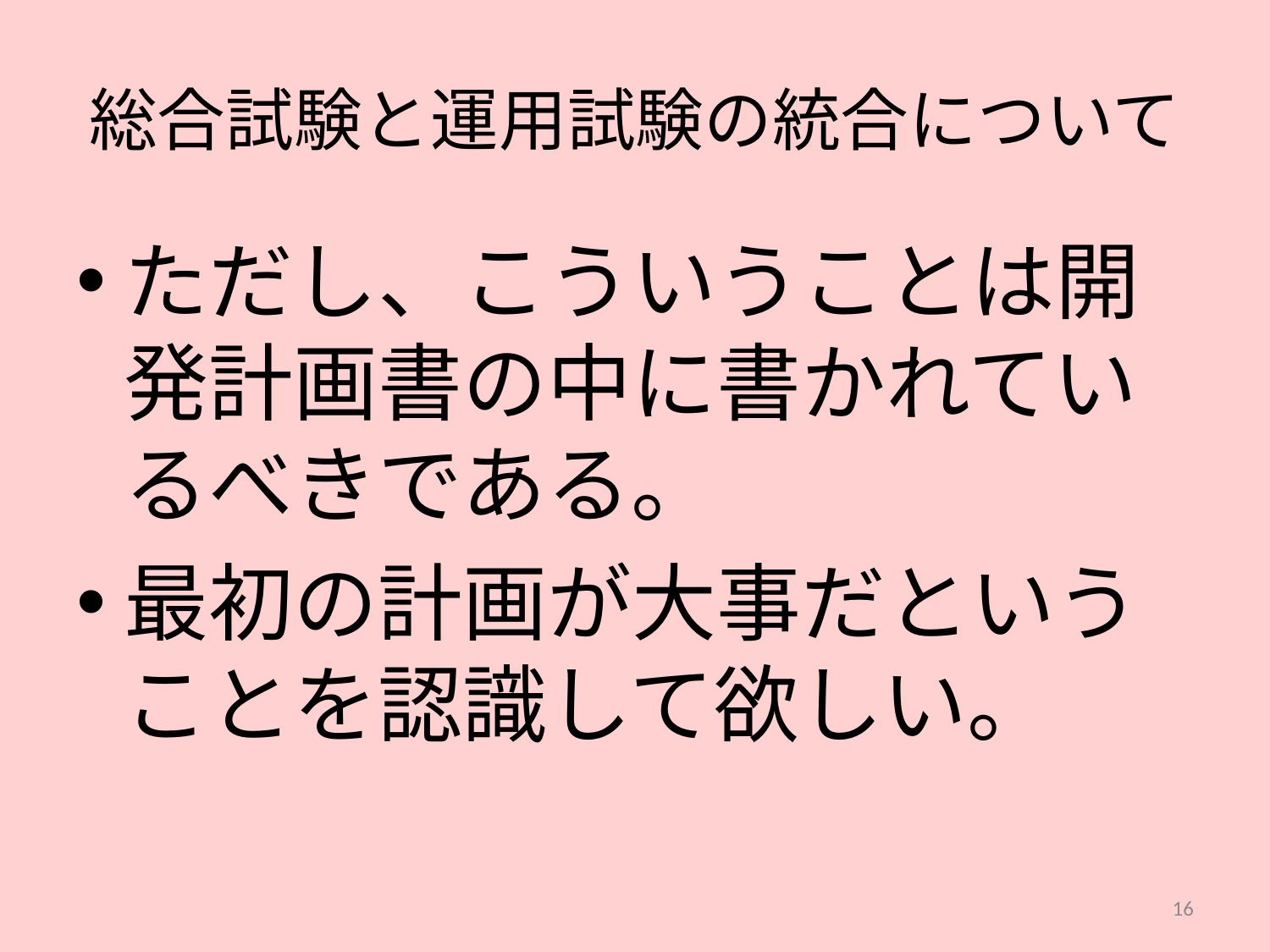

# 総合試験と運用試験の統合について
ただし、こういうことは開発計画書の中に書かれているべきである。
最初の計画が大事だということを認識して欲しい。
16